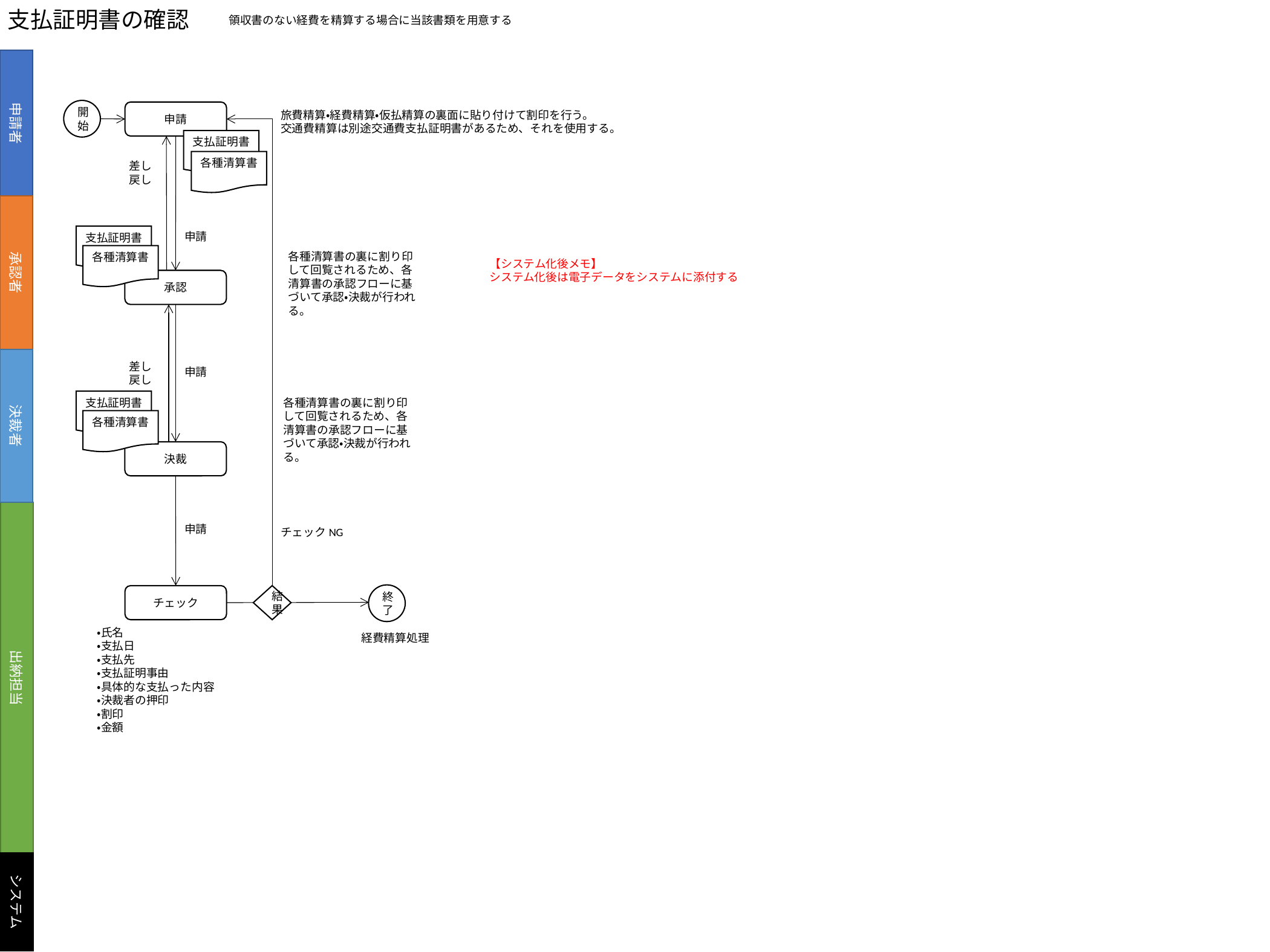

支払証明書の確認
領収書のない経費を精算する場合に当該書類を用意する
申請者
開始
申請
旅費精算・経費精算・仮払精算の裏面に貼り付けて割印を行う。
交通費精算は別途交通費支払証明書があるため、それを使用する。
支払証明書
各種清算書
差し戻し
承認者
申請
支払証明書
各種清算書の裏に割り印して回覧されるため、各清算書の承認フローに基づいて承認・決裁が行われる。
各種清算書
【システム化後メモ】
システム化後は電子データをシステムに添付する
承認
決裁者
差し戻し
申請
支払証明書
各種清算書の裏に割り印して回覧されるため、各清算書の承認フローに基づいて承認・決裁が行われる。
各種清算書
決裁
出納担当
申請
チェックNG
終了
チェック
結果
・氏名
・支払日
・支払先
・支払証明事由
・具体的な支払った内容
・決裁者の押印
・割印
・金額
経費精算処理
システム